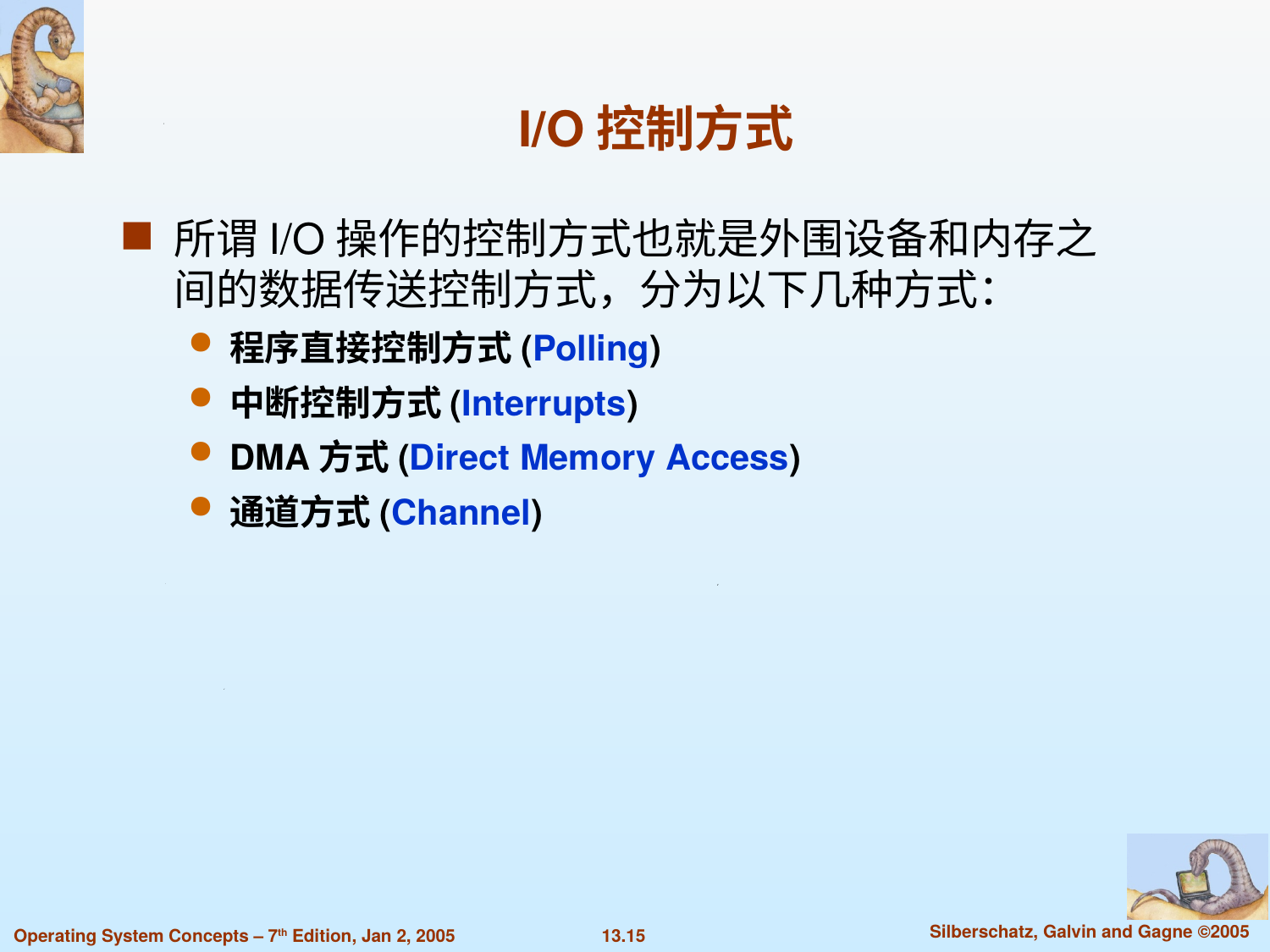

I/O控制方式
所谓I/O操作的控制方式也就是外围设备和内存之间的数据传送控制方式，分为以下几种方式：
程序直接控制方式(Polling)
中断控制方式(Interrupts)
DMA方式(Direct Memory Access)
通道方式(Channel)